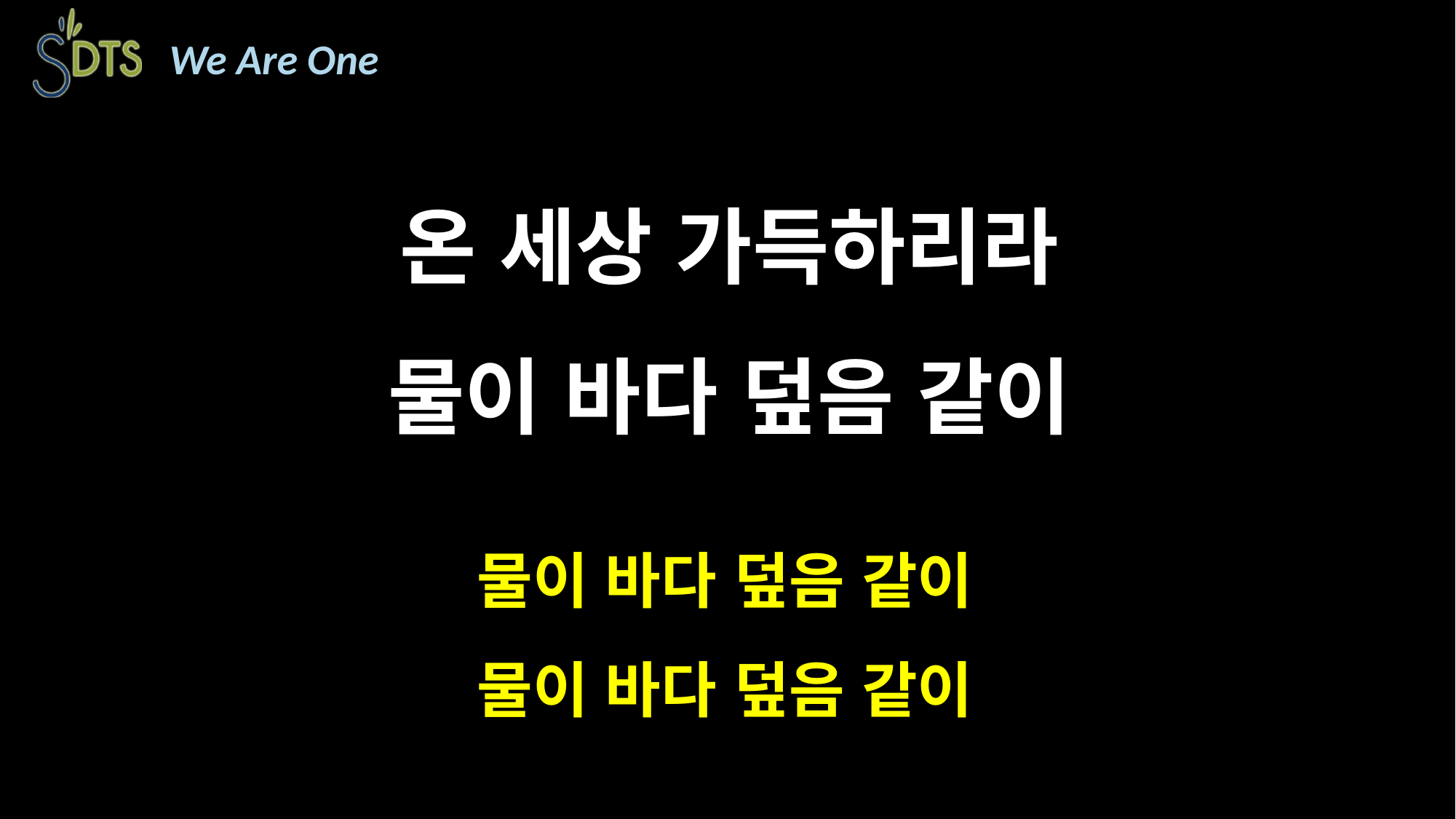

온 세상 가득하리라
물이 바다 덮음 같이
물이 바다 덮음 같이
물이 바다 덮음 같이